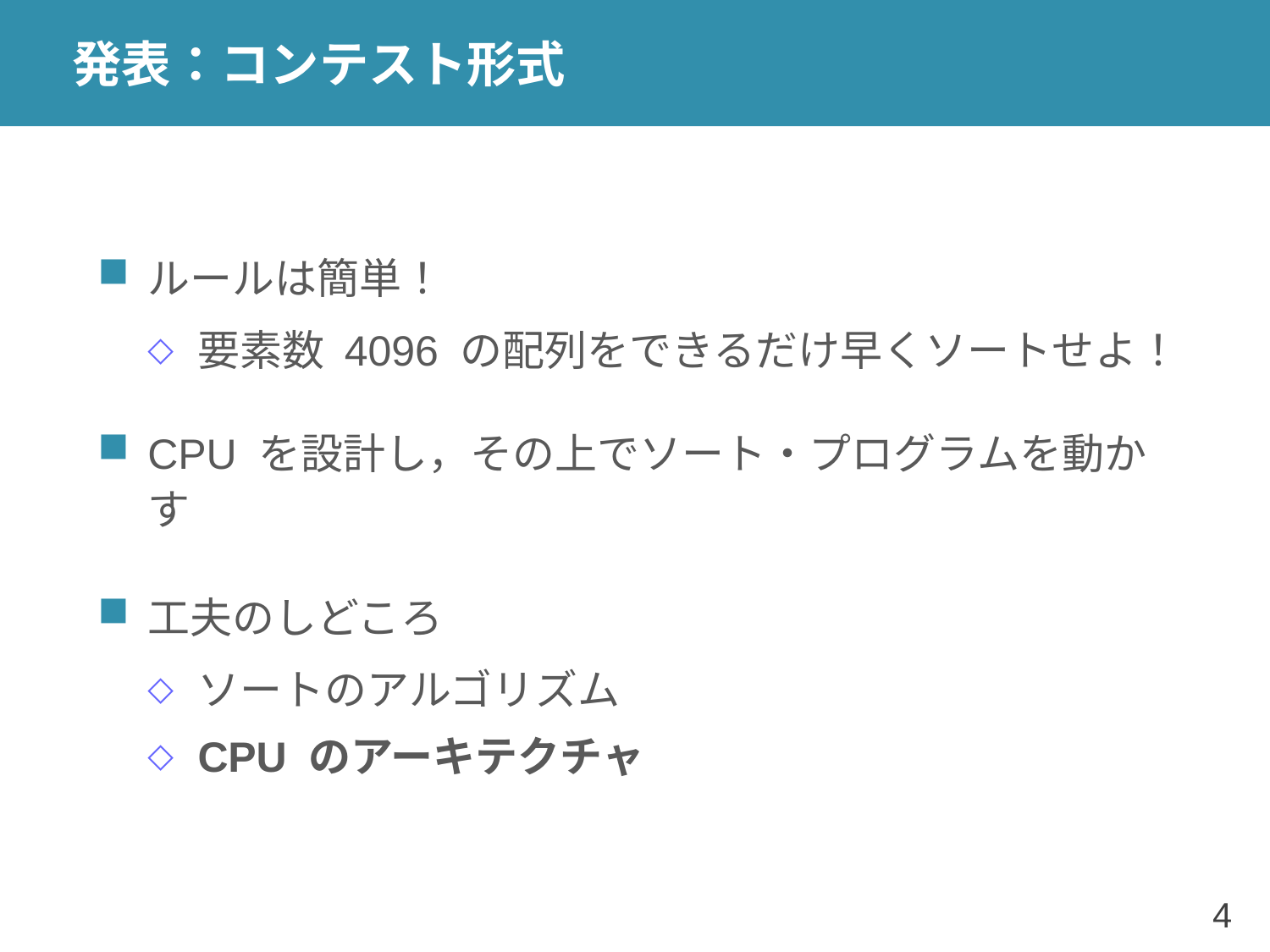

# 発表：コンテスト形式
ルールは簡単！
要素数 4096 の配列をできるだけ早くソートせよ！
CPU を設計し，その上でソート・プログラムを動かす
工夫のしどころ
ソートのアルゴリズム
CPU のアーキテクチャ